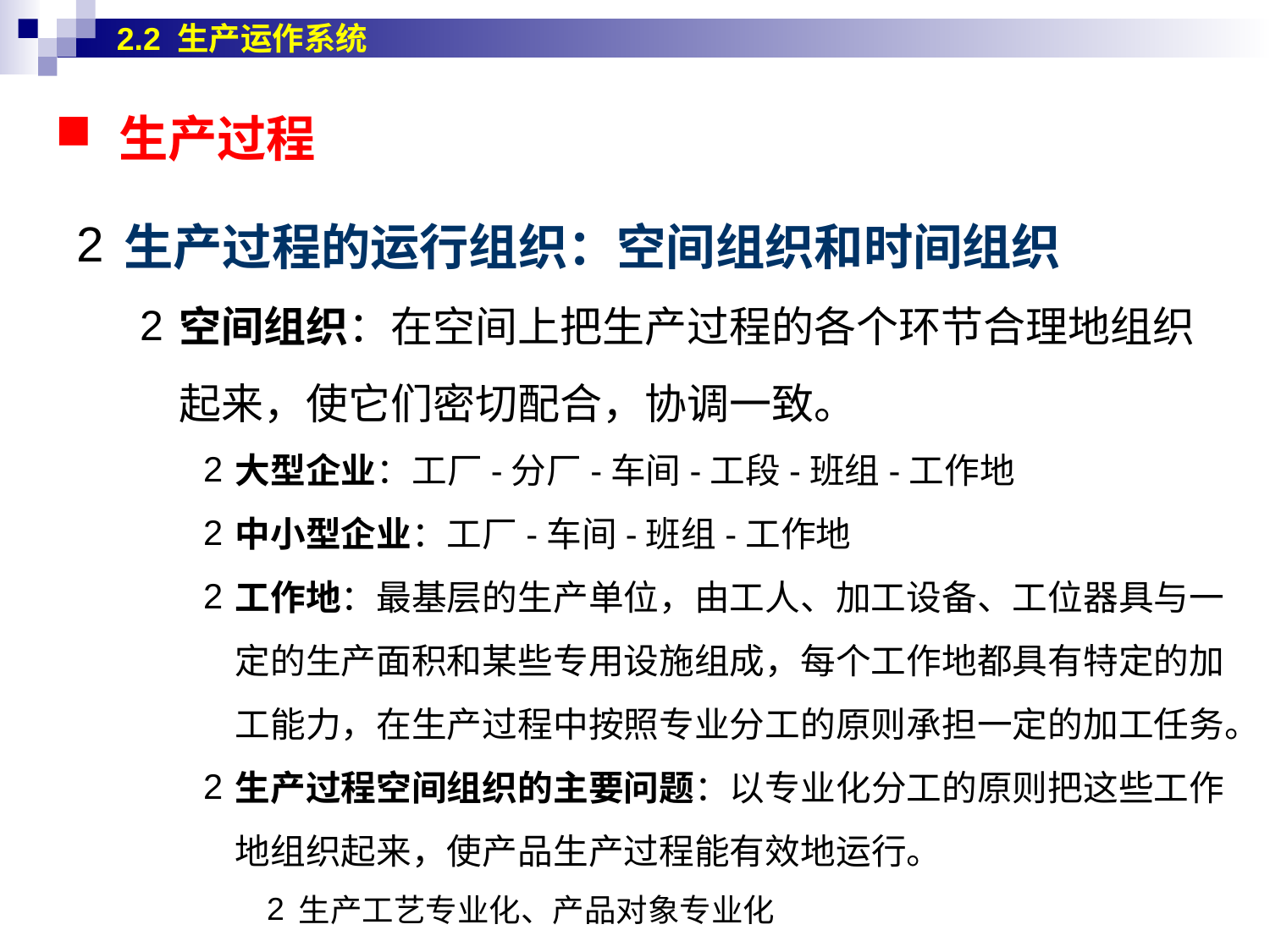

2.2 生产运作系统
# 生产过程
生产过程的运行组织：空间组织和时间组织
空间组织：在空间上把生产过程的各个环节合理地组织起来，使它们密切配合，协调一致。
大型企业：工厂-分厂-车间-工段-班组-工作地
中小型企业：工厂-车间-班组-工作地
工作地：最基层的生产单位，由工人、加工设备、工位器具与一定的生产面积和某些专用设施组成，每个工作地都具有特定的加工能力，在生产过程中按照专业分工的原则承担一定的加工任务。
生产过程空间组织的主要问题：以专业化分工的原则把这些工作地组织起来，使产品生产过程能有效地运行。
生产工艺专业化、产品对象专业化